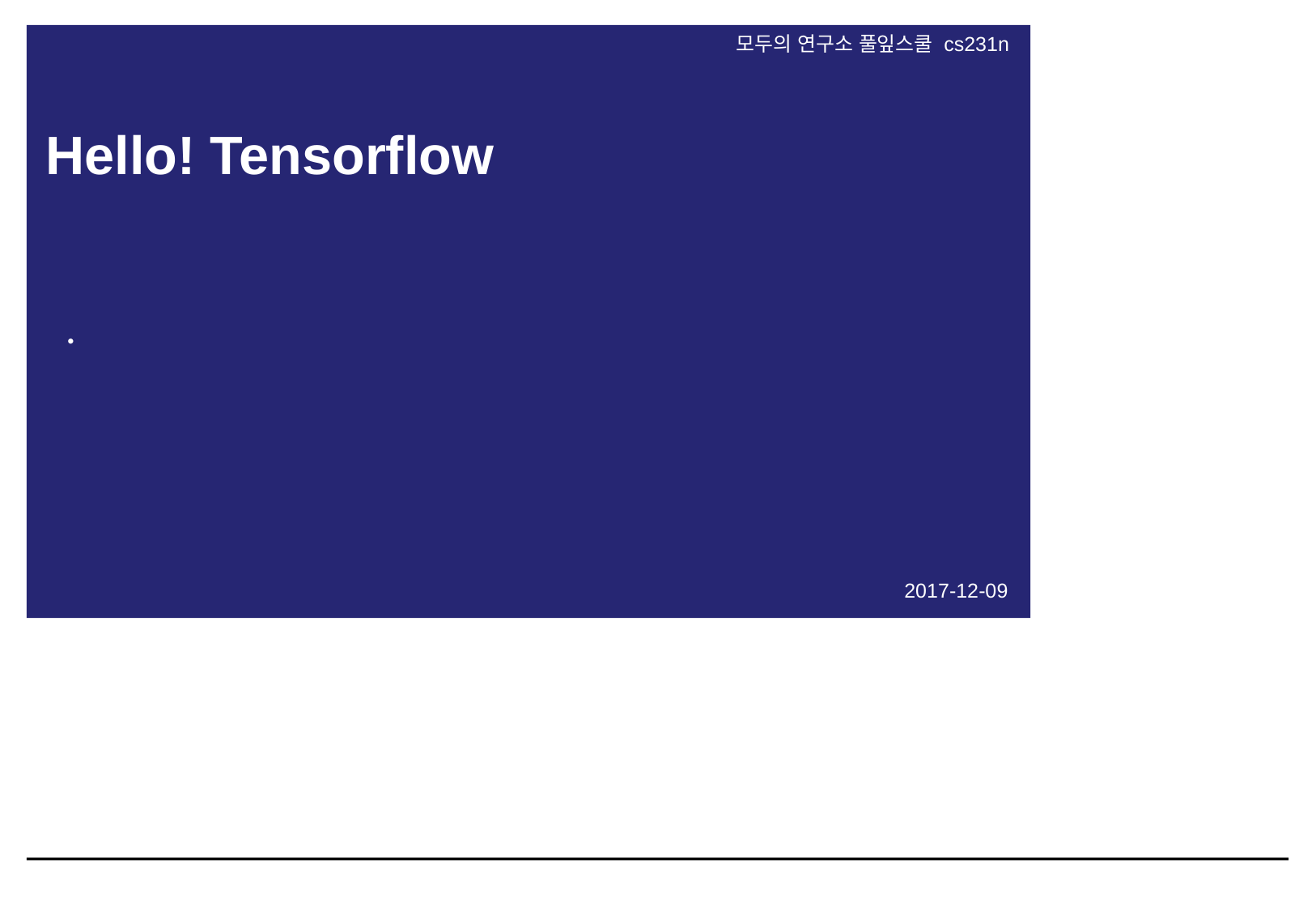

모두의 연구소 풀잎스쿨 cs231n
# Hello! Tensorflow
발표자 석영수
2017-12-09